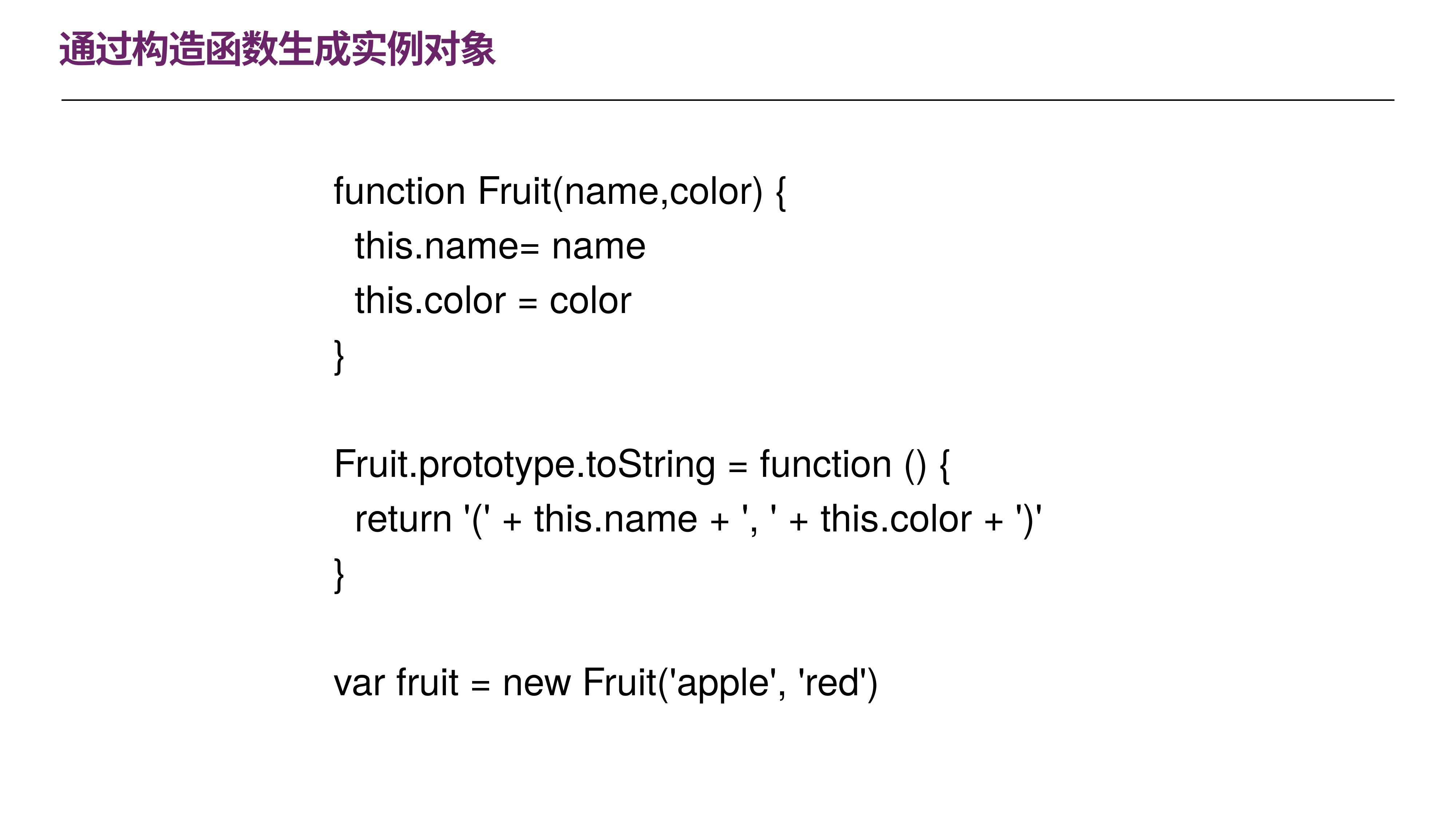

# 通过构造函数生成实例对象

function Fruit(name,color) {
  this.name= name
  this.color = color
}

Fruit.prototype.toString = function () {
  return '(' + this.name + ', ' + this.color + ')'
}

var fruit = new Fruit('apple', 'red')

5